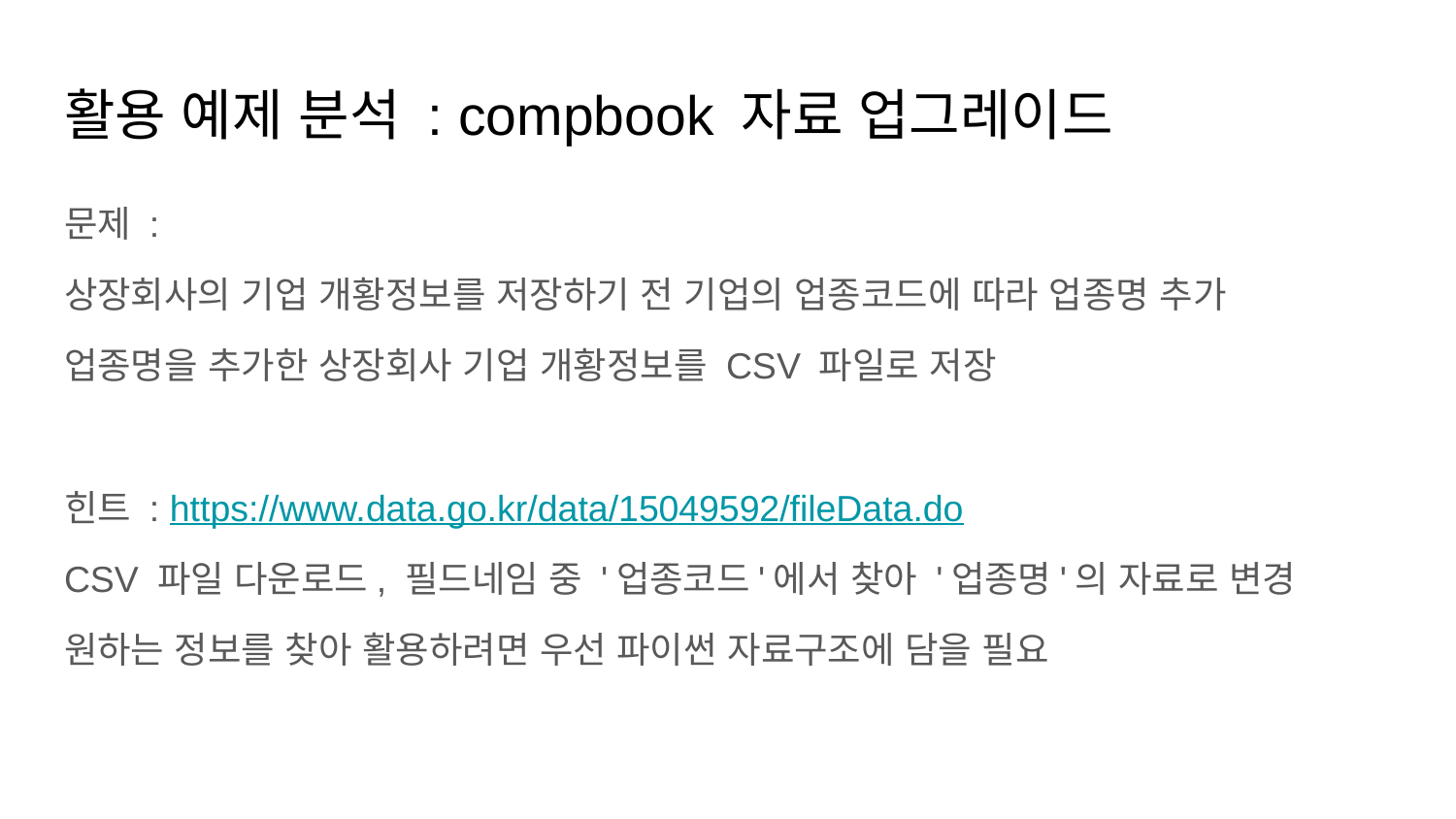

# 활용 예제 분석 : compbook 자료 업그레이드
문제 :
상장회사의 기업 개황정보를 저장하기 전 기업의 업종코드에 따라 업종명 추가
업종명을 추가한 상장회사 기업 개황정보를 CSV 파일로 저장

힌트 : https://www.data.go.kr/data/15049592/fileData.do
CSV 파일 다운로드, 필드네임 중 '업종코드'에서 찾아 '업종명'의 자료로 변경
원하는 정보를 찾아 활용하려면 우선 파이썬 자료구조에 담을 필요